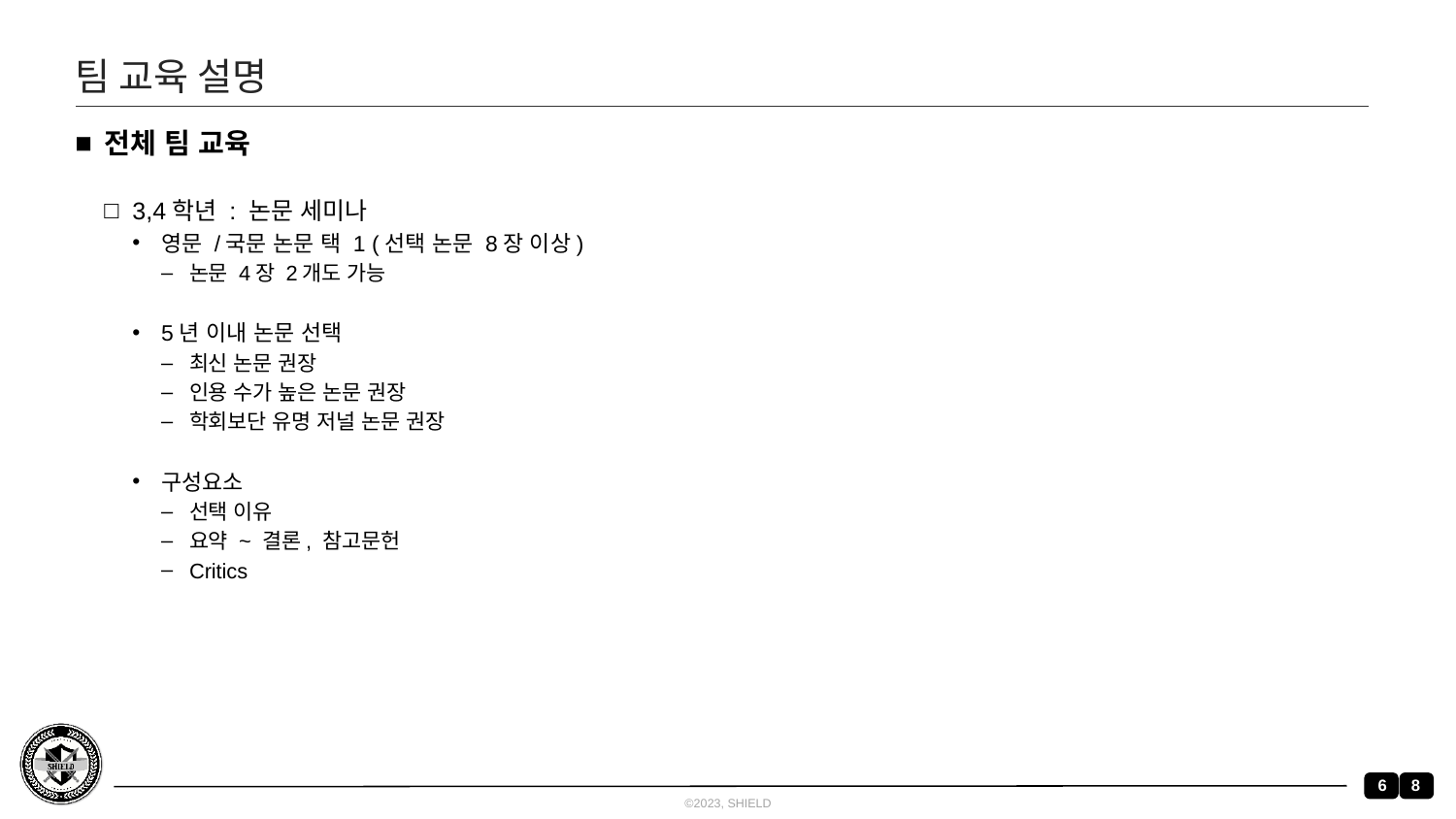

# 팀 교육 설명
전체 팀 교육

3,4학년 : 논문 세미나
영문 /국문 논문 택 1 (선택 논문 8장 이상)
논문 4장 2개도 가능

5년 이내 논문 선택
최신 논문 권장
인용 수가 높은 논문 권장
학회보단 유명 저널 논문 권장

구성요소
선택 이유
요약 ~ 결론, 참고문헌
Critics